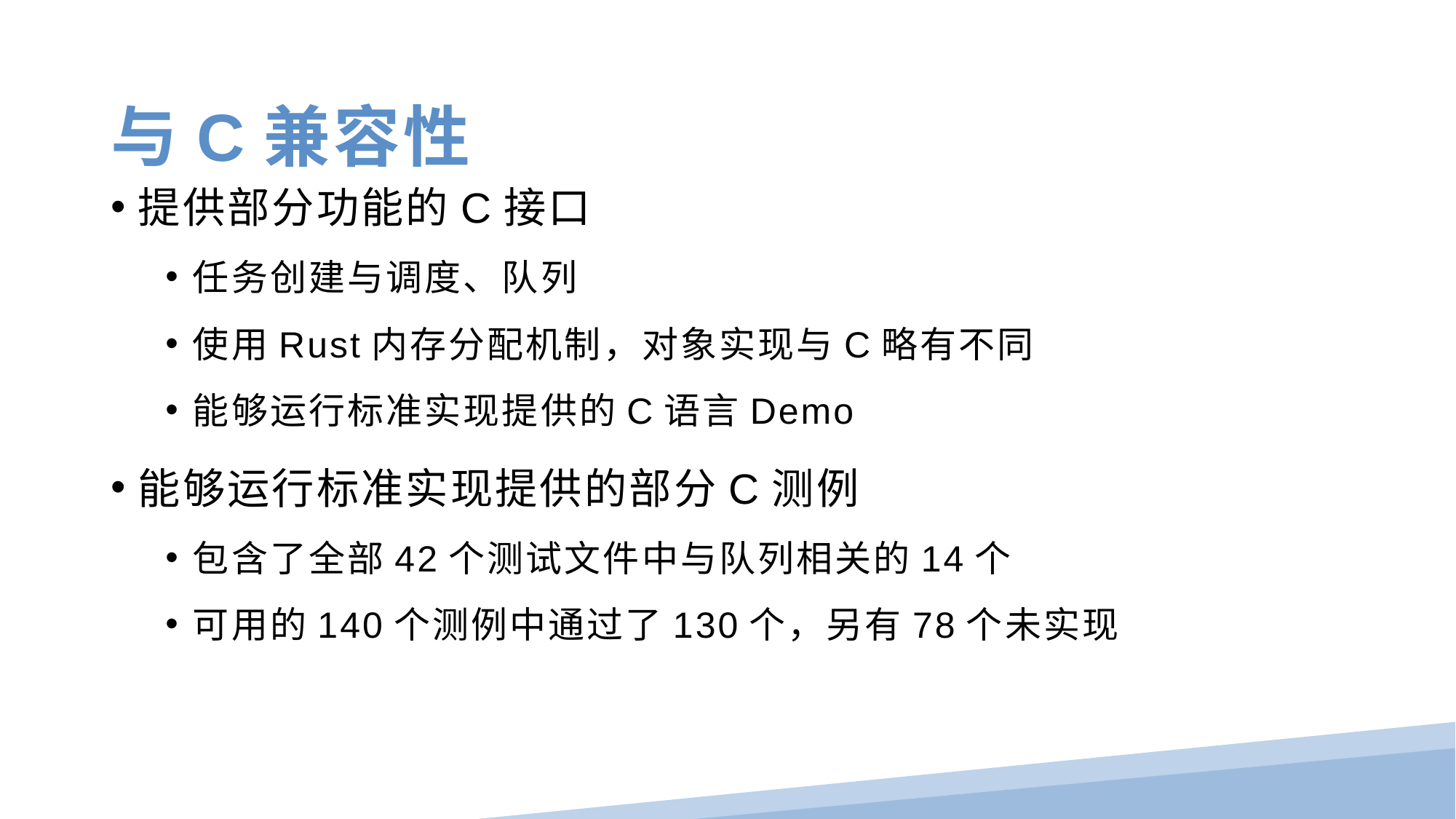

与C兼容性
提供部分功能的C接口
任务创建与调度、队列
使用Rust内存分配机制，对象实现与C略有不同
能够运行标准实现提供的C语言Demo
能够运行标准实现提供的部分C测例
包含了全部42个测试文件中与队列相关的14个
可用的140个测例中通过了130个，另有78个未实现